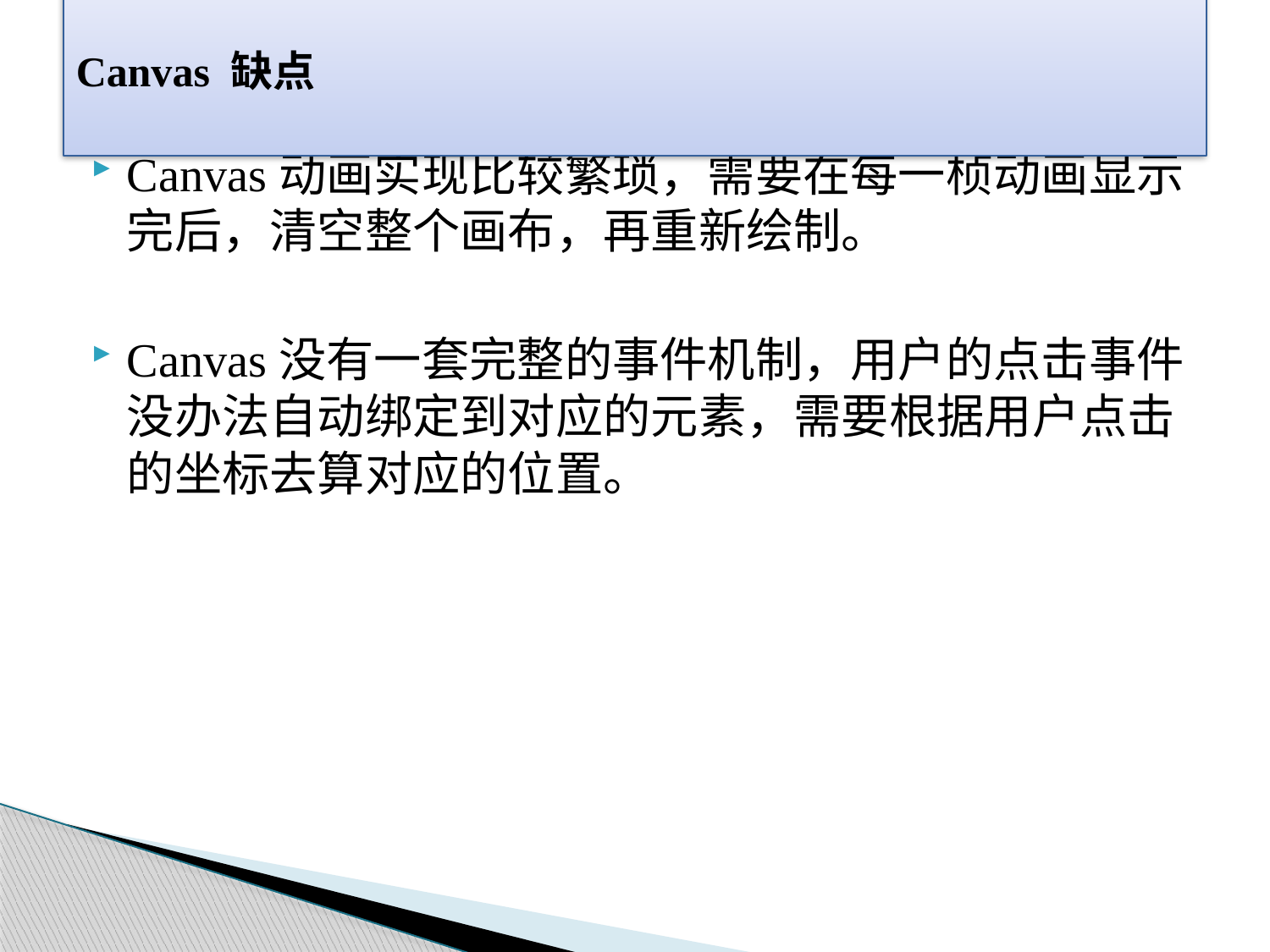

# Canvas 缺点
Canvas动画实现比较繁琐，需要在每一桢动画显示完后，清空整个画布，再重新绘制。

Canvas没有一套完整的事件机制，用户的点击事件没办法自动绑定到对应的元素，需要根据用户点击的坐标去算对应的位置。